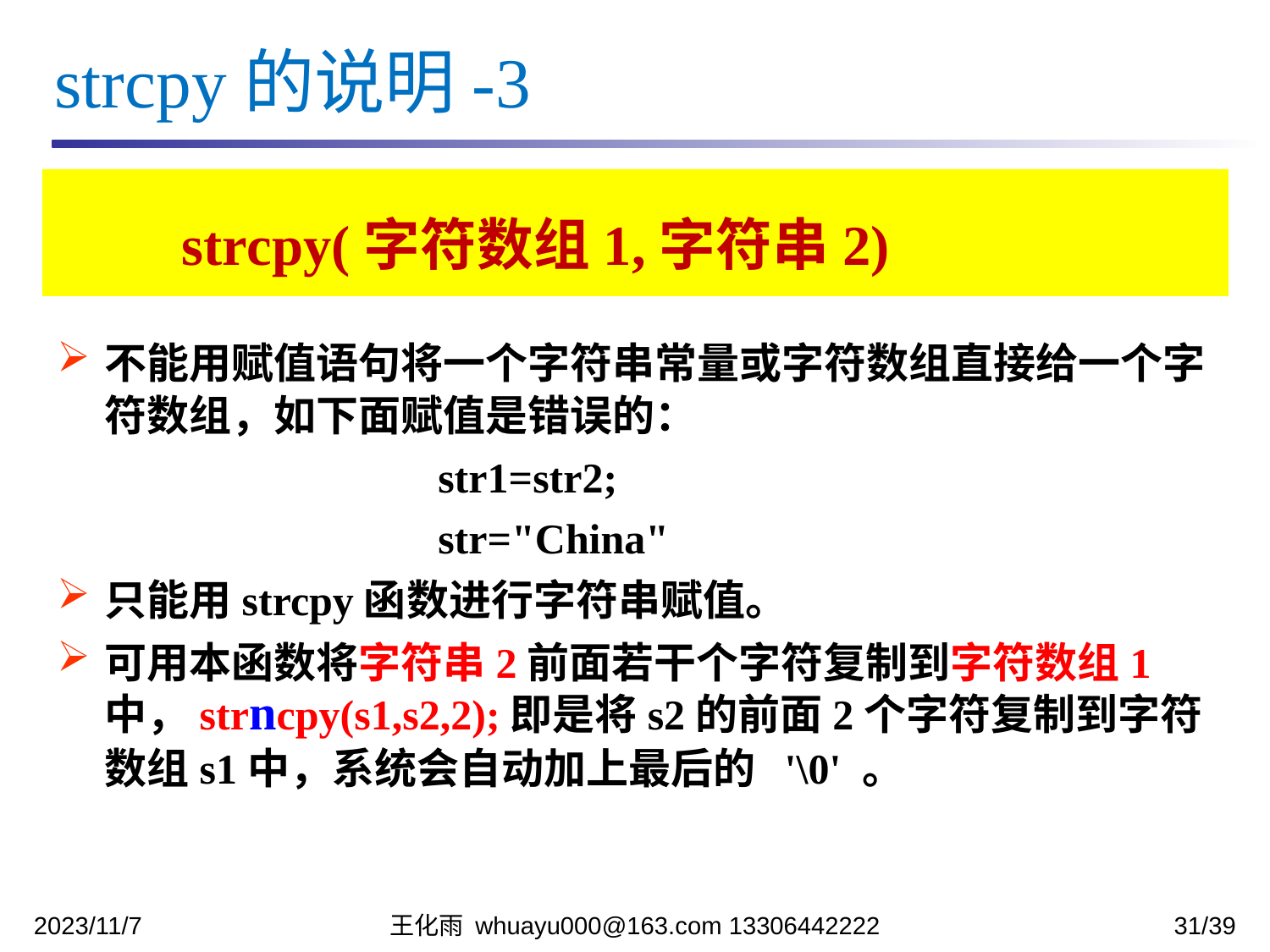

strcpy的说明-3
	strcpy(字符数组1,字符串2)
不能用赋值语句将一个字符串常量或字符数组直接给一个字符数组，如下面赋值是错误的：
			str1=str2;
			str="China"
只能用strcpy函数进行字符串赋值。
可用本函数将字符串2前面若干个字符复制到字符数组1中，strncpy(s1,s2,2);即是将s2的前面2个字符复制到字符数组s1中，系统会自动加上最后的  '\0' 。
2023/11/7
王化雨 whuayu000@163.com 13306442222
31/39